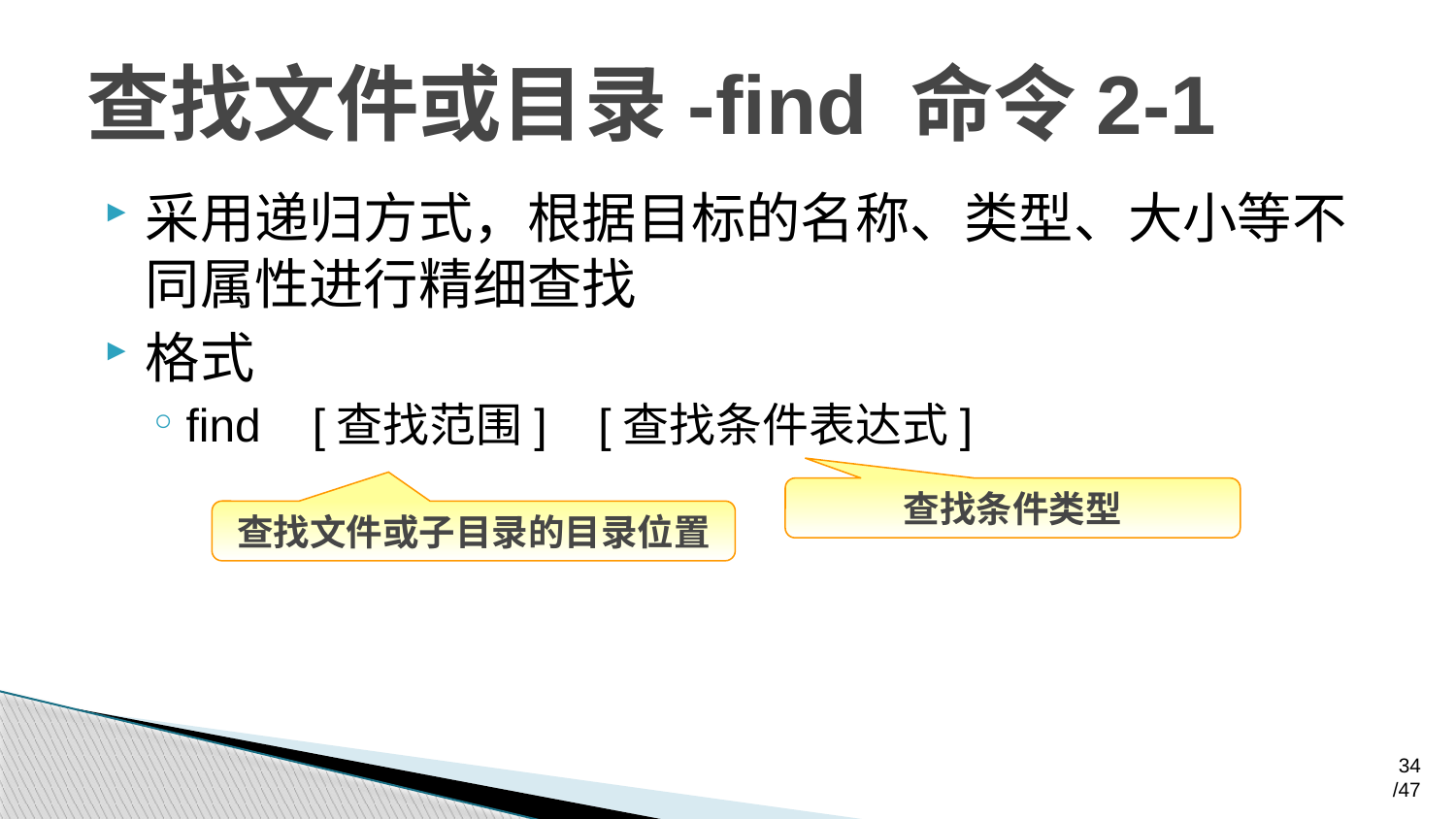

# 查找文件或目录-find 命令2-1
采用递归方式，根据目标的名称、类型、大小等不同属性进行精细查找
格式
find    [查找范围]    [查找条件表达式]

查找条件类型
查找文件或子目录的目录位置
34/47